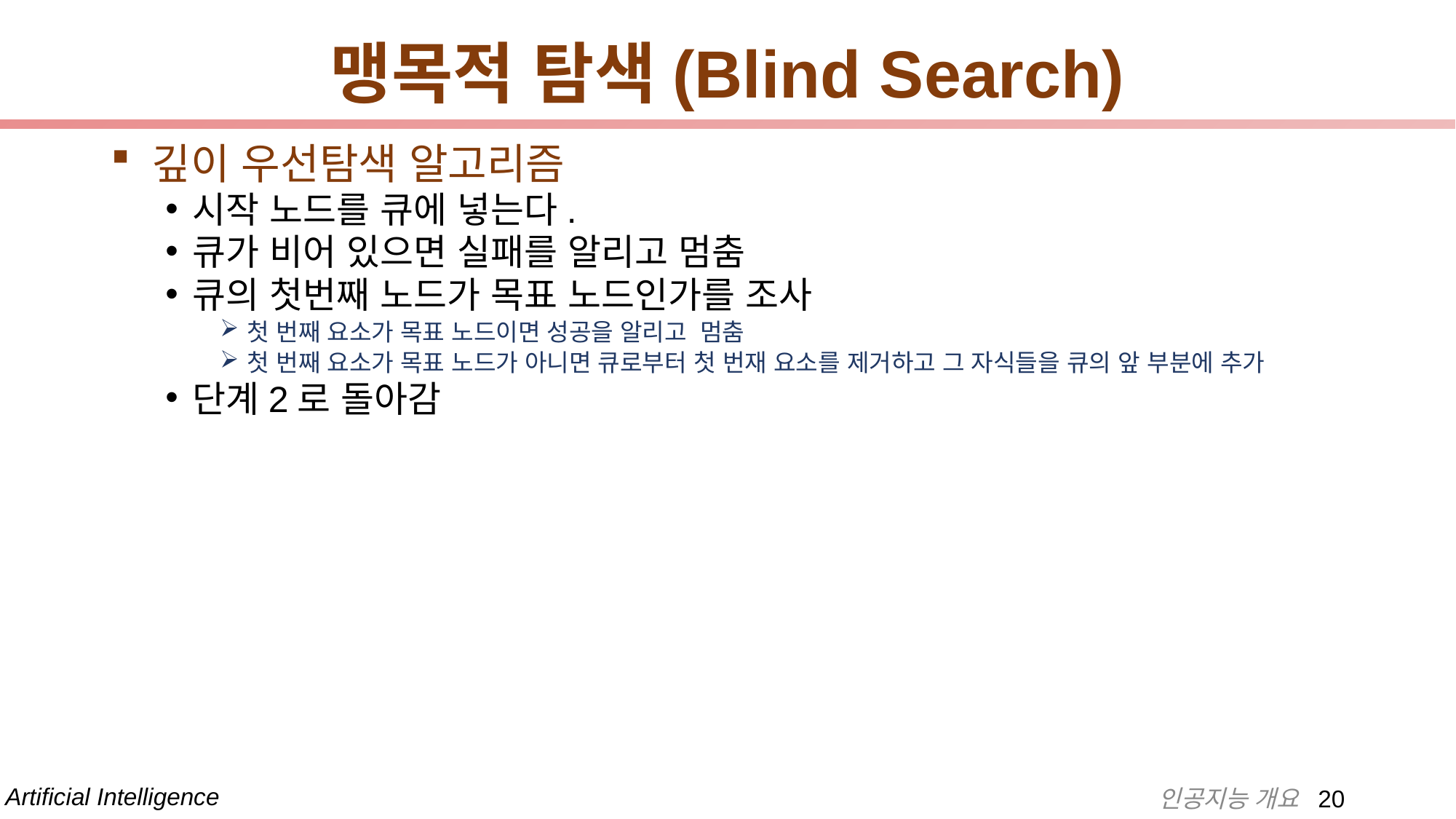

# 맹목적 탐색(Blind Search)
깊이 우선탐색 알고리즘
시작 노드를 큐에 넣는다.
큐가 비어 있으면 실패를 알리고 멈춤
큐의 첫번째 노드가 목표 노드인가를 조사
첫 번째 요소가 목표 노드이면 성공을 알리고  멈춤
첫 번째 요소가 목표 노드가 아니면 큐로부터 첫 번재 요소를 제거하고 그 자식들을 큐의 앞 부분에 추가
단계2로 돌아감